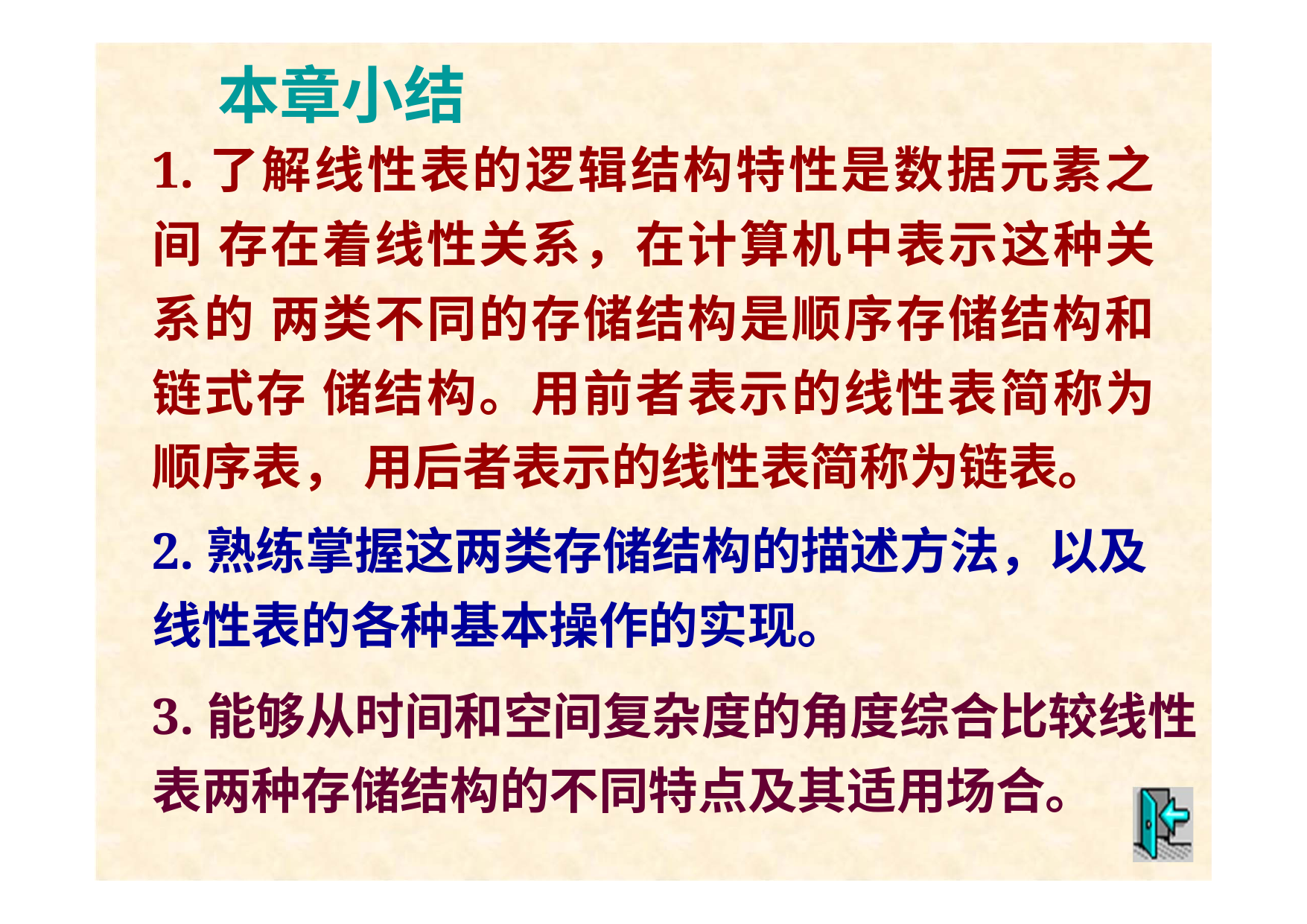

# 本章小结
1.了解线性表的逻辑结构特性是数据元素之间 存在着线性关系，在计算机中表示这种关系的 两类不同的存储结构是顺序存储结构和链式存 储结构。用前者表示的线性表简称为顺序表， 用后者表示的线性表简称为链表。
2.熟练掌握这两类存储结构的描述方法，以及 线性表的各种基本操作的实现。
3.能够从时间和空间复杂度的角度综合比较线性 表两种存储结构的不同特点及其适用场合。